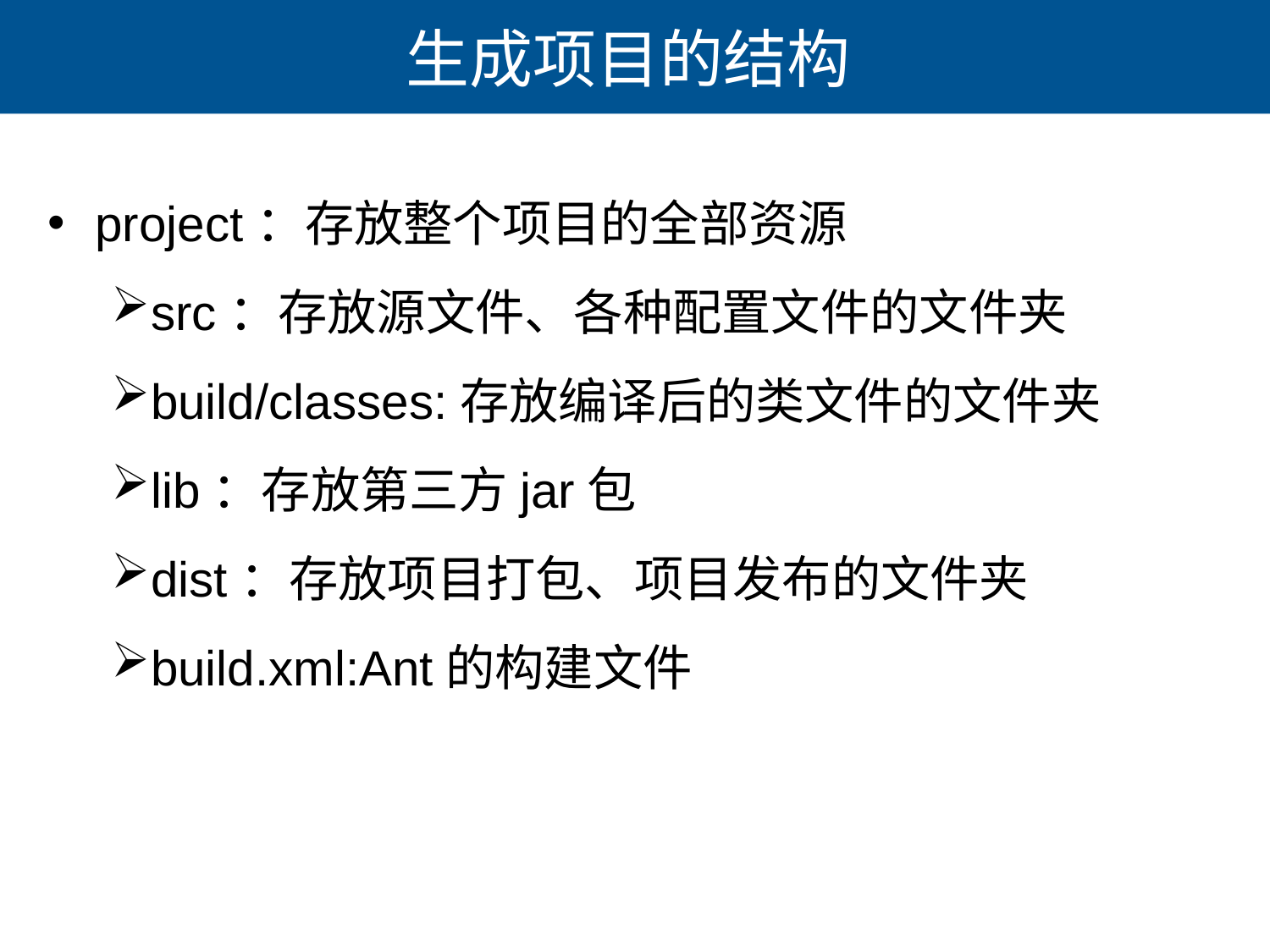

# 生成项目的结构
project：存放整个项目的全部资源
src：存放源文件、各种配置文件的文件夹
build/classes:存放编译后的类文件的文件夹
lib：存放第三方jar包
dist：存放项目打包、项目发布的文件夹
build.xml:Ant的构建文件